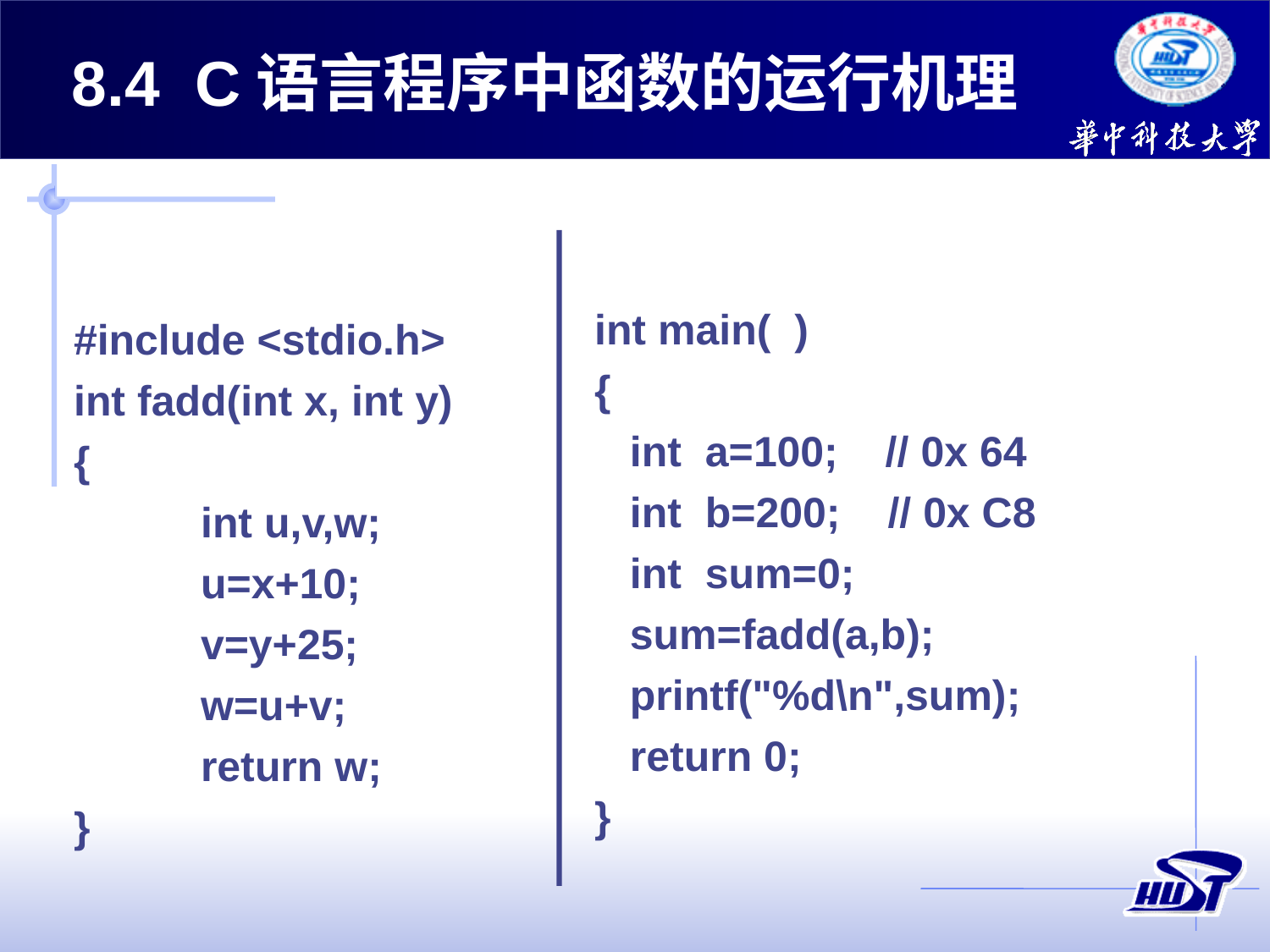

8.4  C语言程序中函数的运行机理

int main(  )
{
   int  a=100;    // 0x 64
   int  b=200;    // 0x C8
   int  sum=0;
   sum=fadd(a,b);
   printf("%d\n",sum);
   return 0;
}
#include <stdio.h>
int fadd(int x, int y)
{
	int u,v,w;
	u=x+10;
	v=y+25;
	w=u+v;
	return w;
}